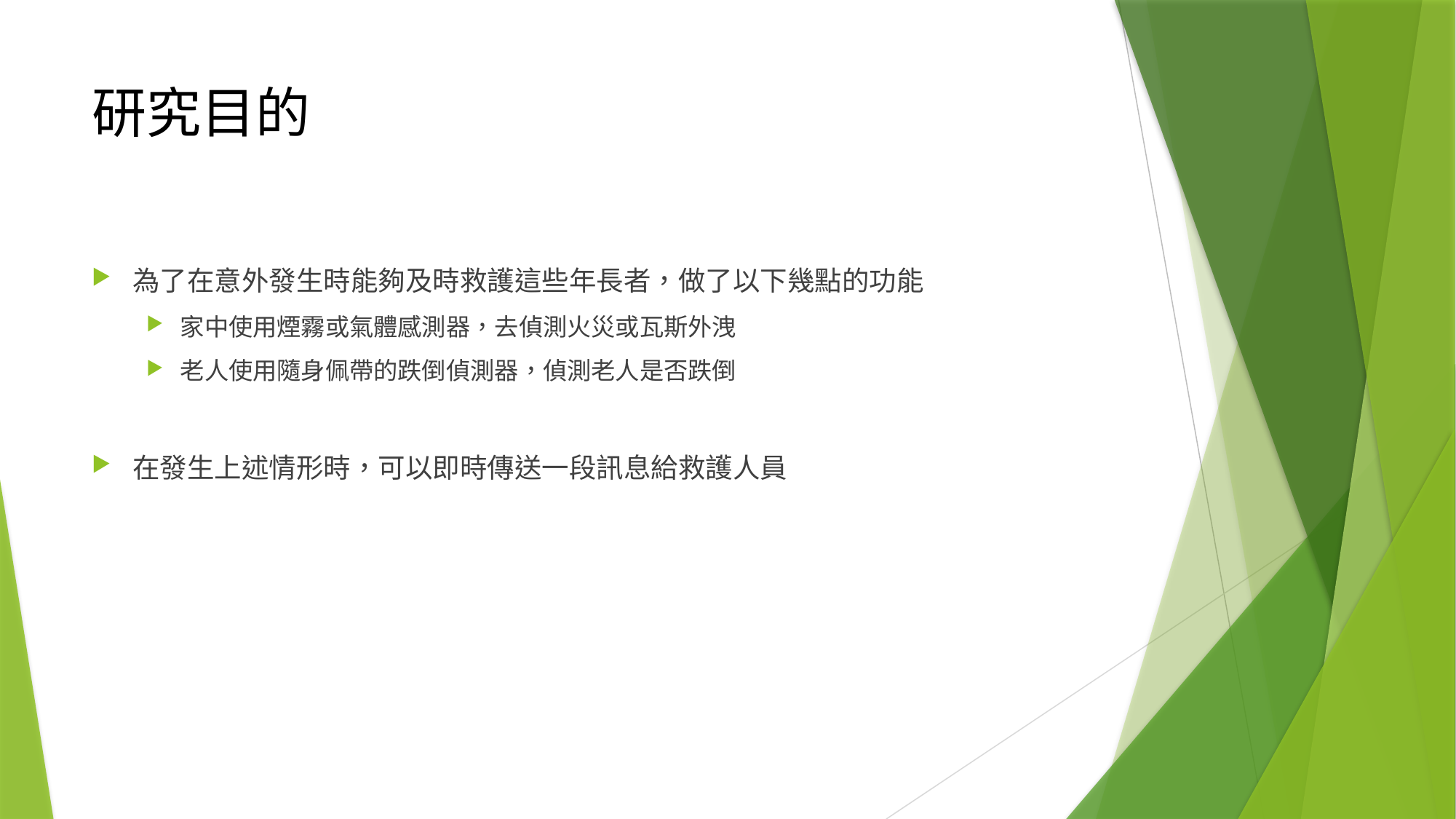

# 研究目的
為了在意外發生時能夠及時救護這些年長者，做了以下幾點的功能
家中使用煙霧或氣體感測器，去偵測火災或瓦斯外洩
老人使用隨身佩帶的跌倒偵測器，偵測老人是否跌倒

在發生上述情形時，可以即時傳送一段訊息給救護人員